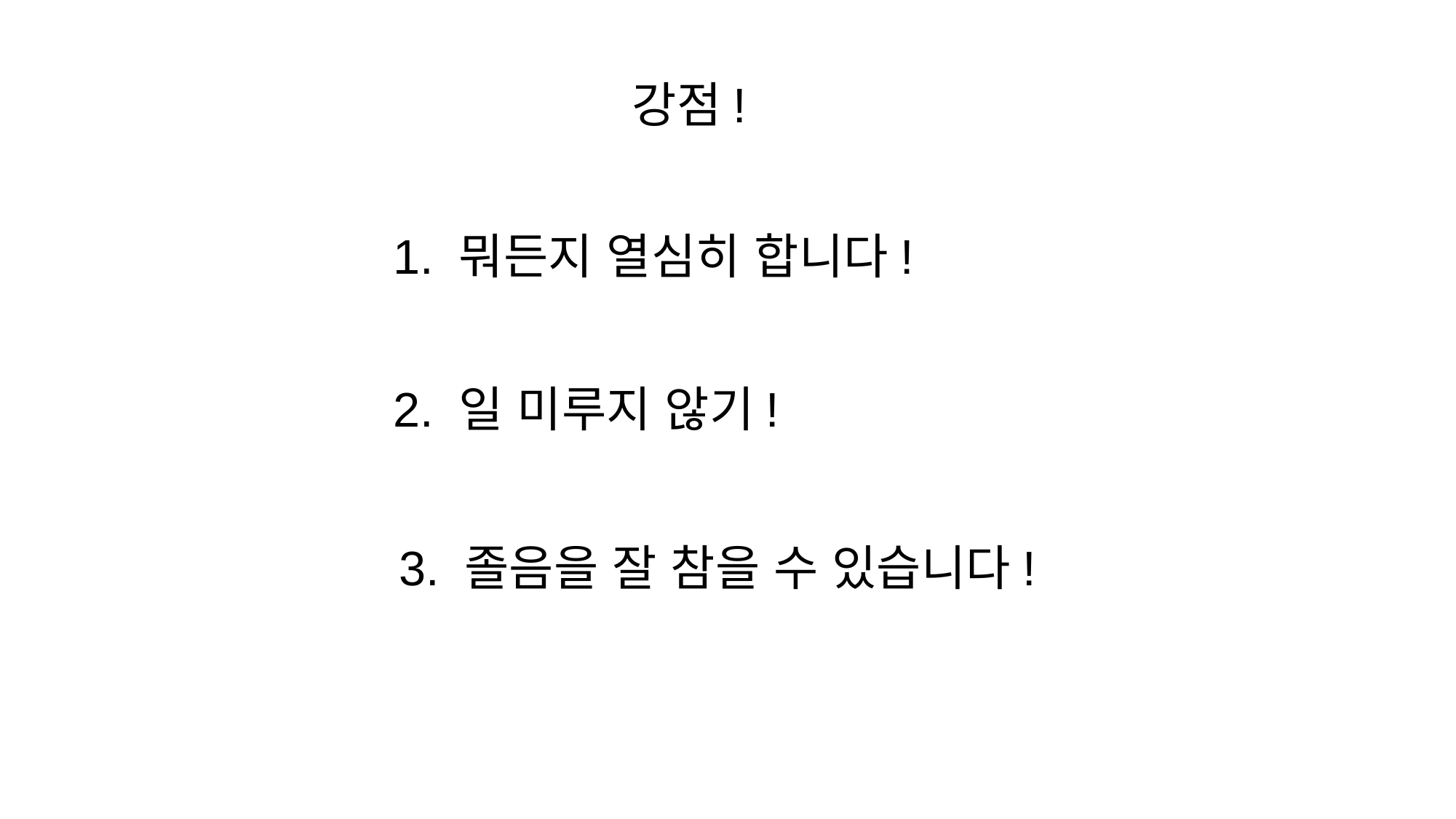

강점!
1. 뭐든지 열심히 합니다!
2. 일 미루지 않기!
3. 졸음을 잘 참을 수 있습니다!